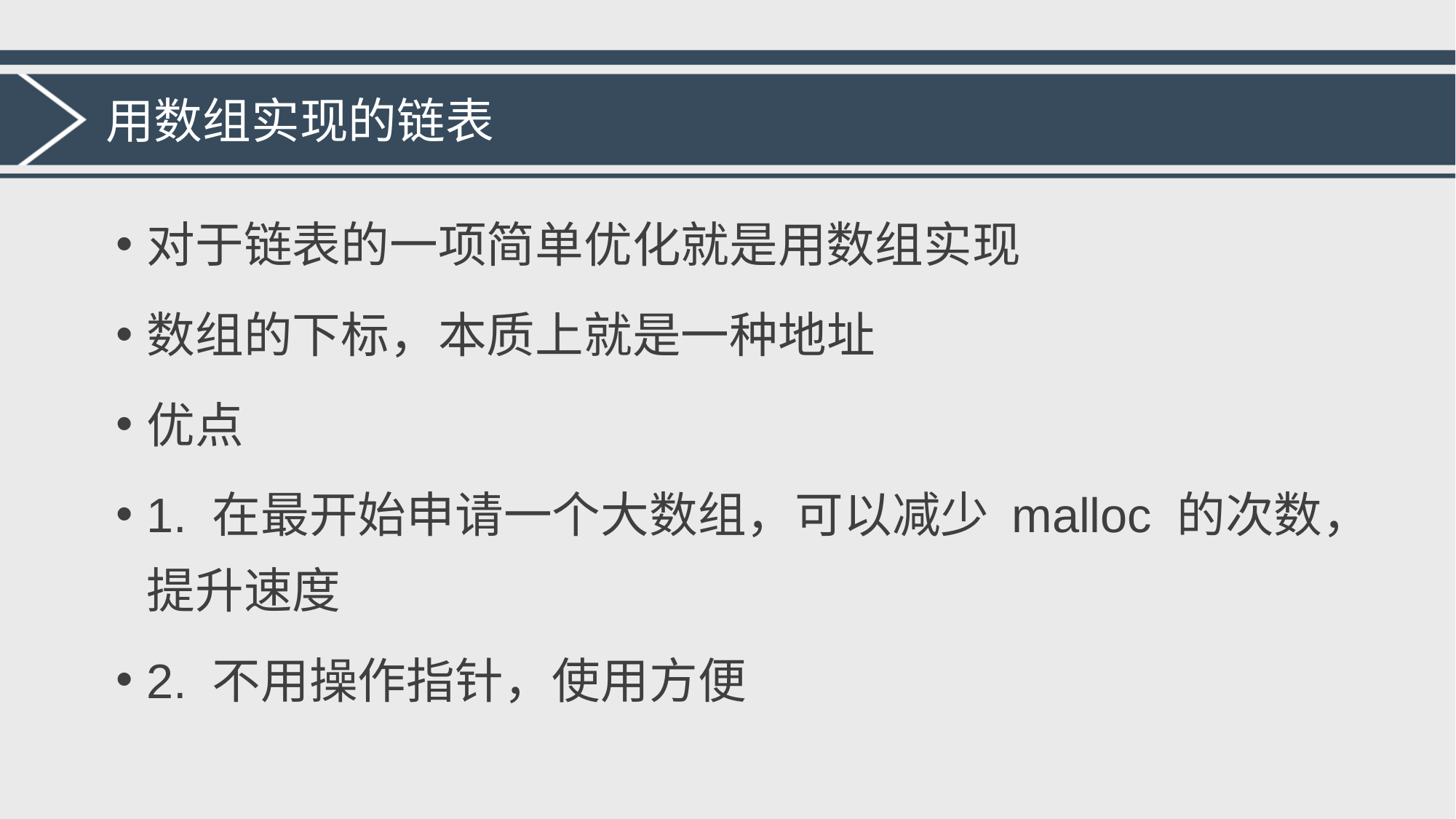

# 用数组实现的链表
对于链表的一项简单优化就是用数组实现
数组的下标，本质上就是一种地址
优点
1. 在最开始申请一个大数组，可以减少 malloc 的次数，提升速度
2. 不用操作指针，使用方便